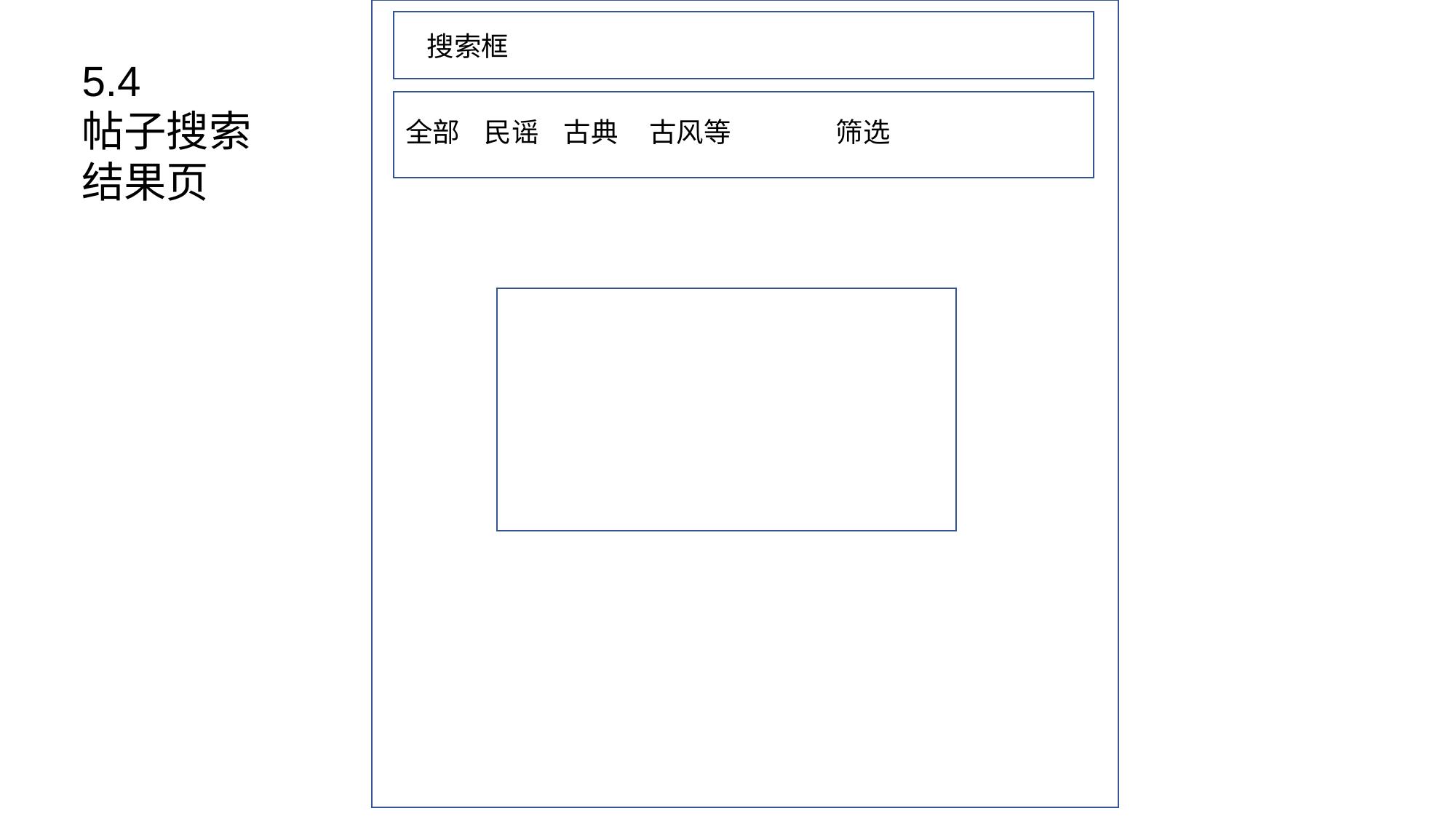

搜索框
5.4
帖子搜索结果页

全部    民谣    古典     古风等                 筛选